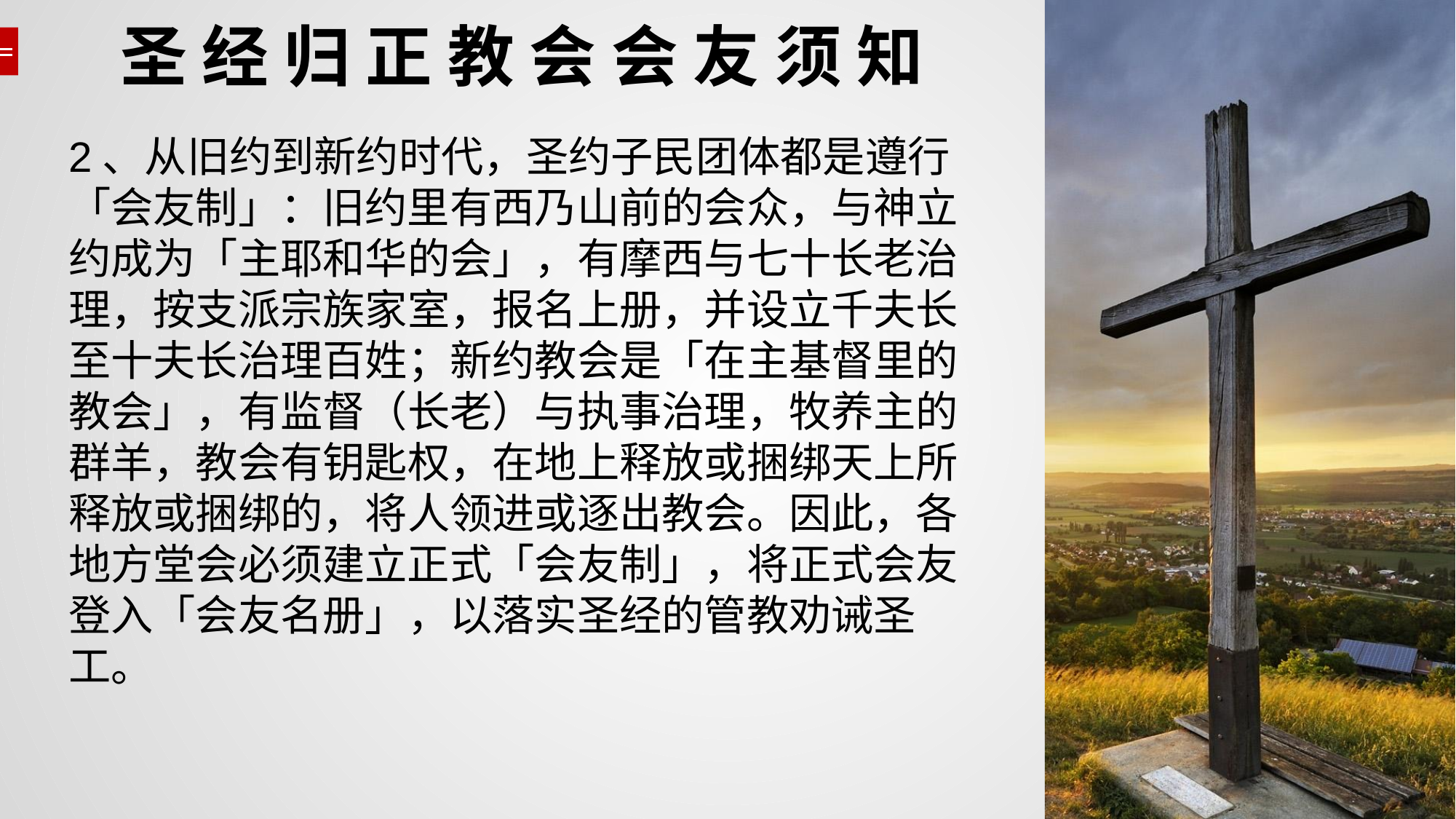

圣经归正教会会友须知
2、从旧约到新约时代，圣约子民团体都是遵行「会友制」：旧约里有西乃山前的会众，与神立约成为「主耶和华的会」，有摩西与七十长老治理，按支派宗族家室，报名上册，并设立千夫长至十夫长治理百姓；新约教会是「在主基督里的教会」，有监督（长老）与执事治理，牧养主的群羊，教会有钥匙权，在地上释放或捆绑天上所释放或捆绑的，将人领进或逐出教会。因此，各地方堂会必须建立正式「会友制」，将正式会友登入「会友名册」，以落实圣经的管教劝诫圣工。